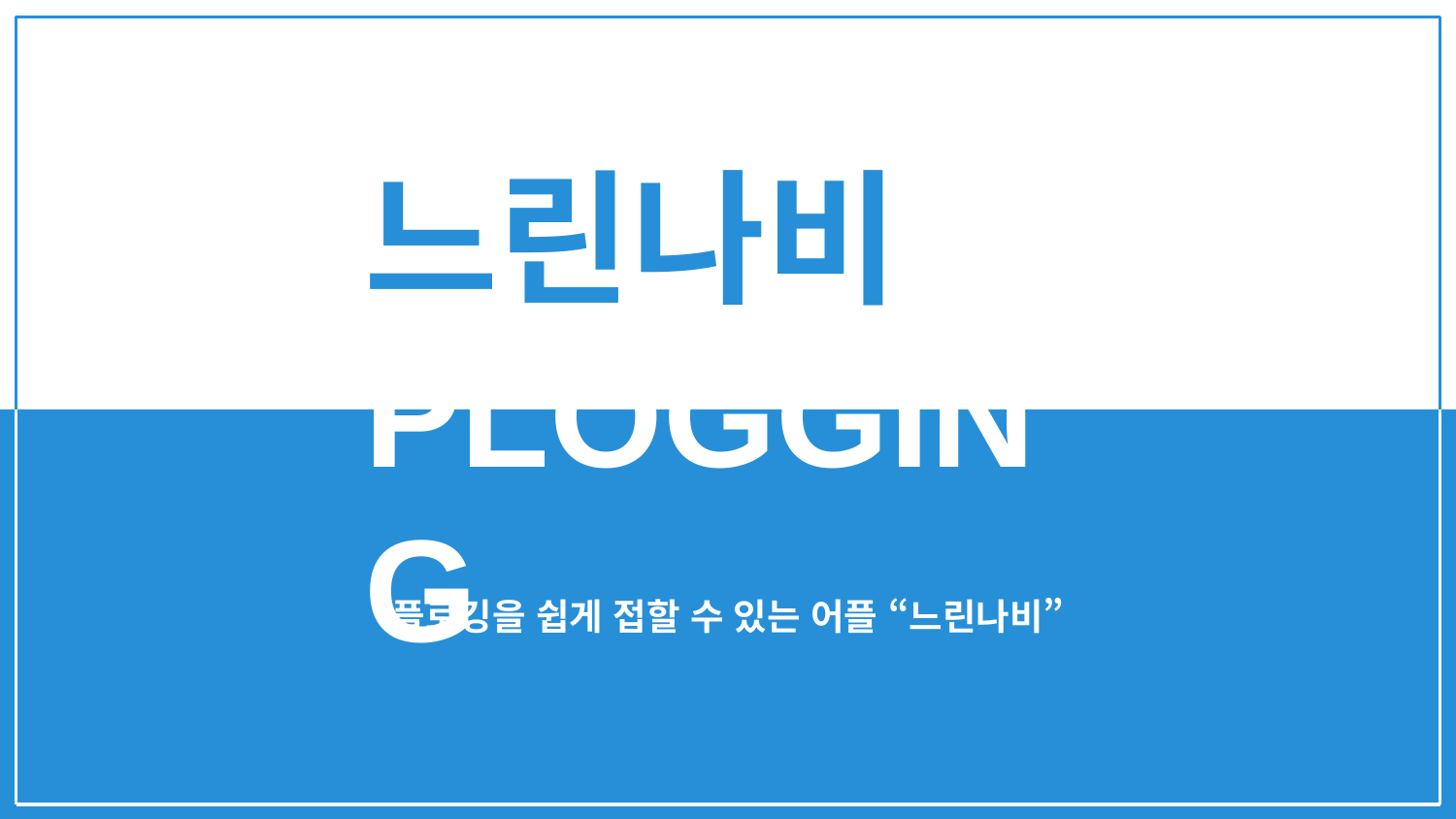

# 느린나비
PLOGGING
플로깅을 쉽게 접할 수 있는 어플 “느린나비”